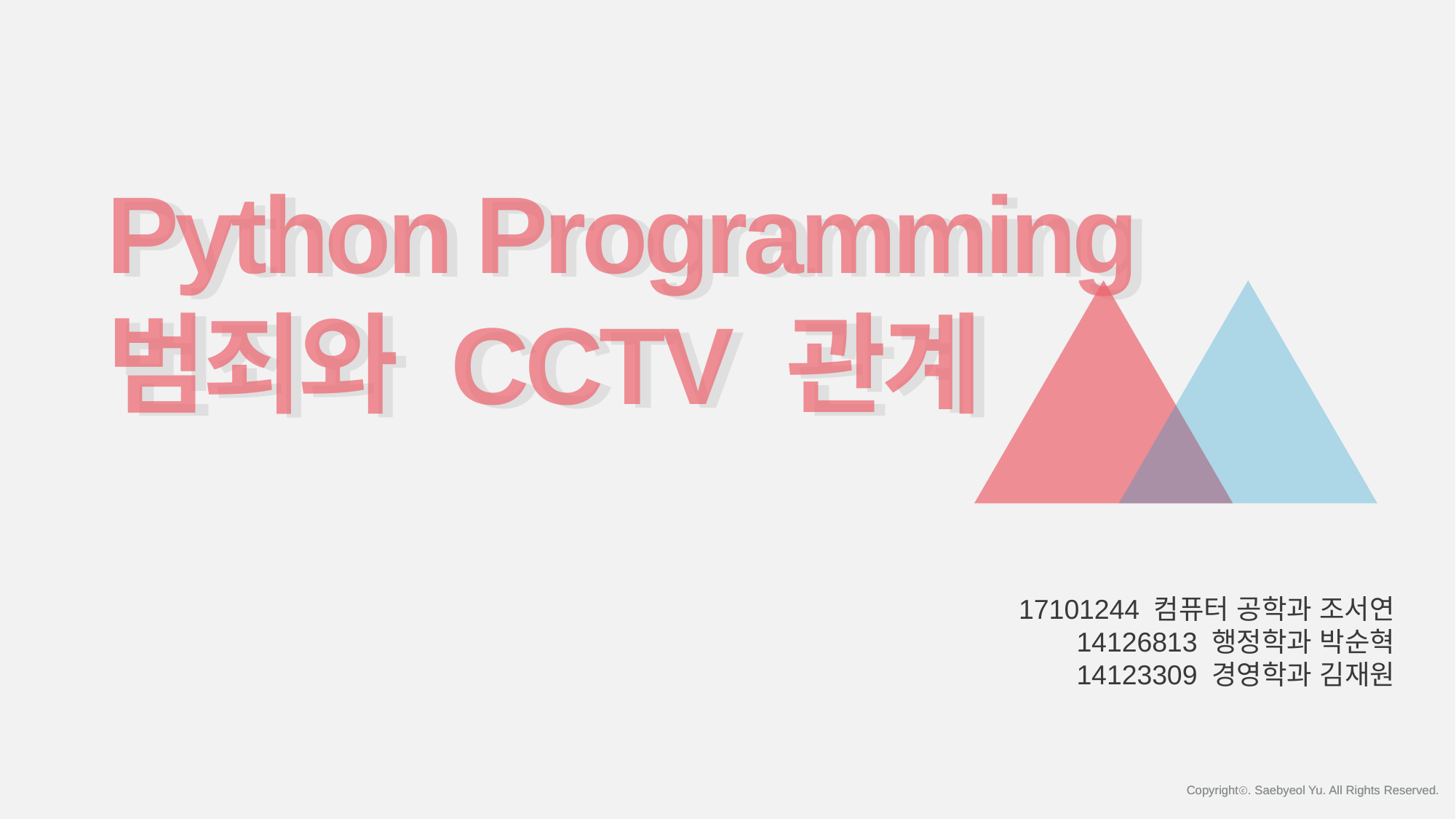

Python Programming
범죄와 CCTV 관계

Python Programming
번죄와 CCTV 관계

17101244 컴퓨터 공학과 조서연
14126813 행정학과 박순혁
14123309 경영학과 김재원
Copyrightⓒ. Saebyeol Yu. All Rights Reserved.